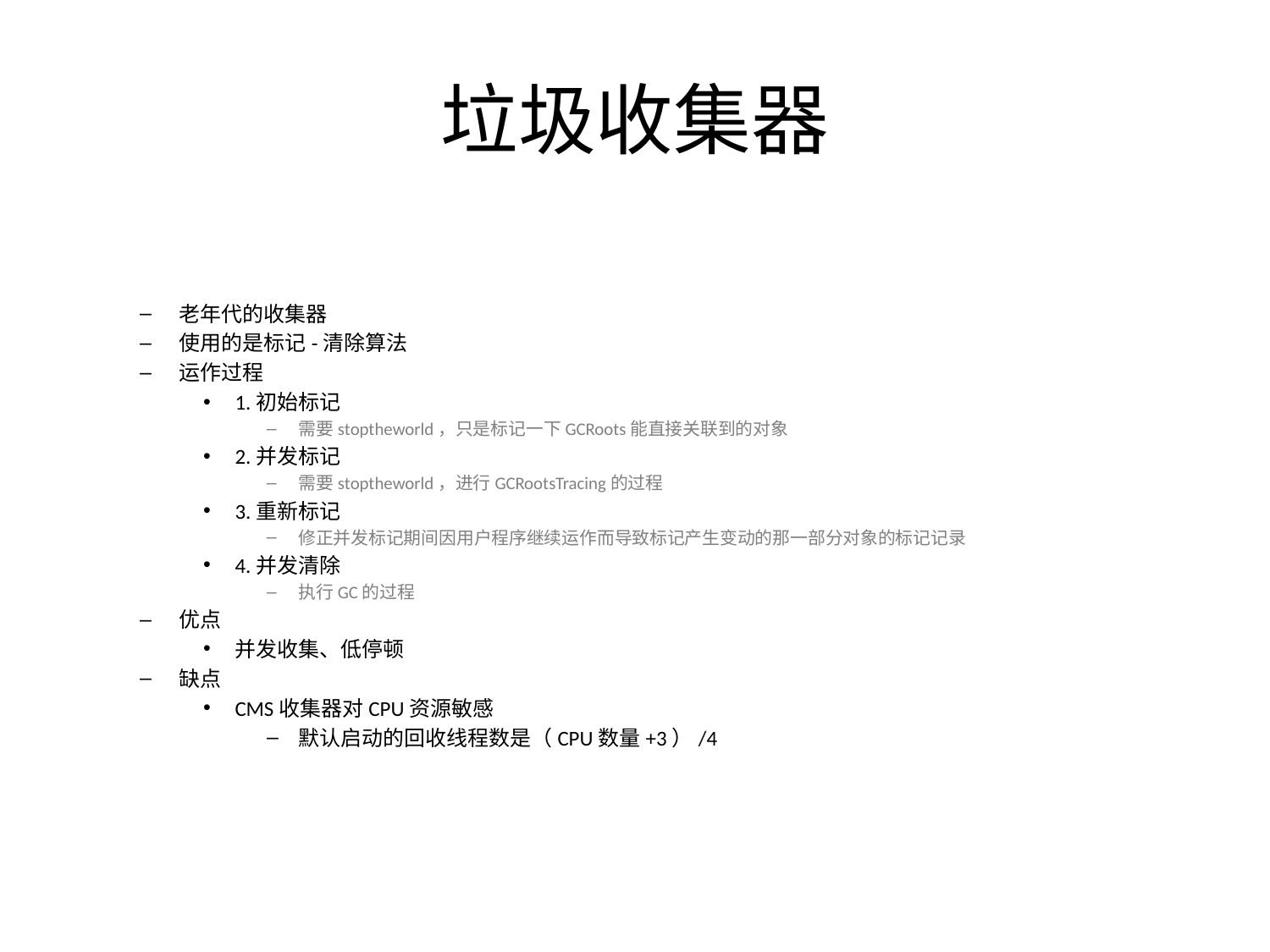

# 垃圾收集器

老年代的收集器
使用的是标记-清除算法
运作过程
1.初始标记
需要stoptheworld，只是标记一下GCRoots能直接关联到的对象
2.并发标记
需要stoptheworld，进行GCRootsTracing的过程
3.重新标记
修正并发标记期间因用户程序继续运作而导致标记产生变动的那一部分对象的标记记录
4.并发清除
执行GC的过程
优点
并发收集、低停顿
缺点
CMS收集器对CPU资源敏感
默认启动的回收线程数是（CPU数量+3）/4